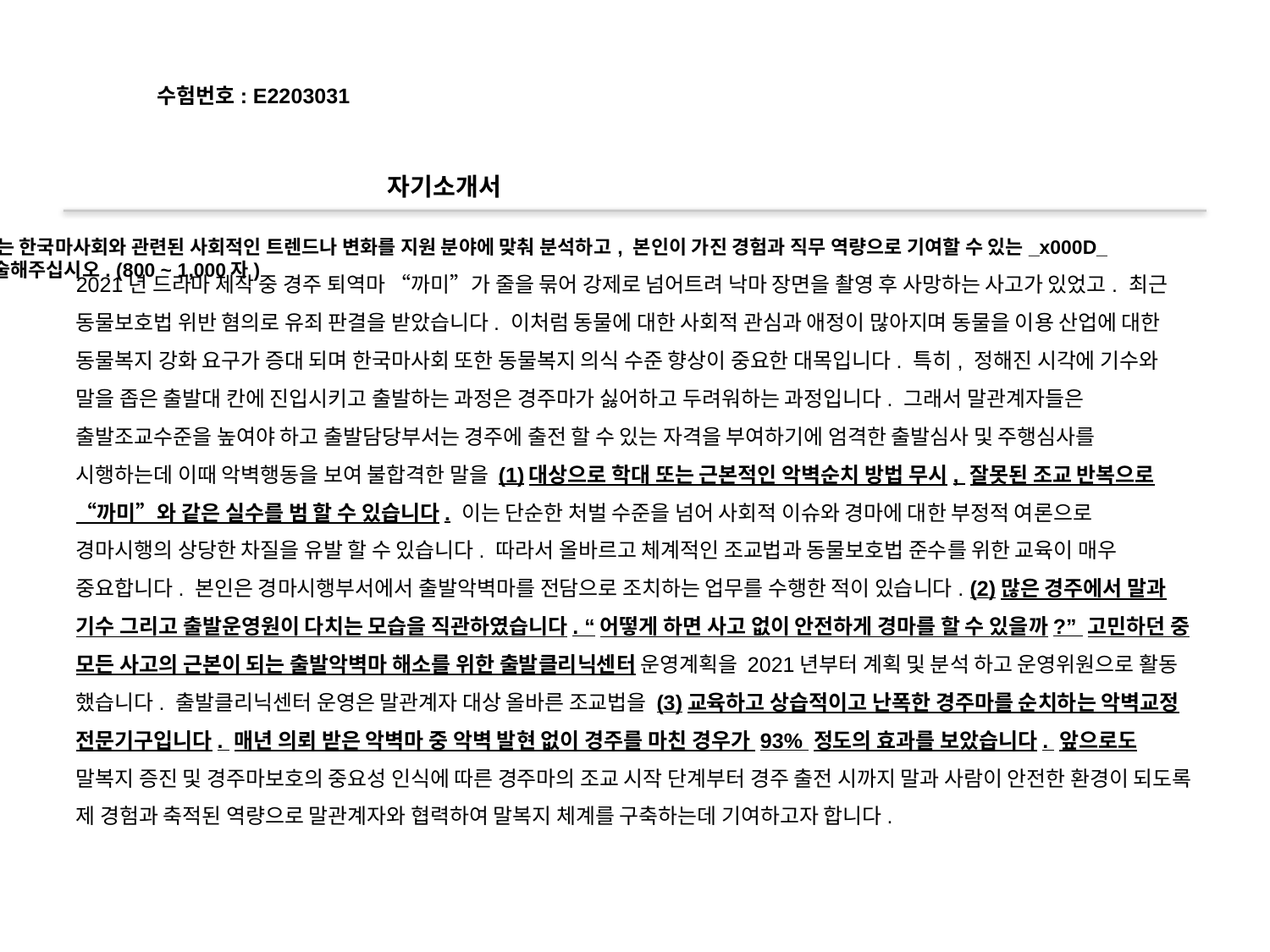

수험번호: E2203031
#

자기소개서

본인이 최근 관심을 갖고 있는 한국마사회와 관련된 사회적인 트렌드나 변화를 지원 분야에 맞춰 분석하고, 본인이 가진 경험과 직무 역량으로 기여할 수 있는_x000D_
바가 무엇인지 자세하게 기술해주십시오. (800 ~ 1,000자)

2021년 드라마 제작 중 경주 퇴역마 “까미”가 줄을 묶어 강제로 넘어트려 낙마 장면을 촬영 후 사망하는 사고가 있었고. 최근 동물보호법 위반 혐의로 유죄 판결을 받았습니다. 이처럼 동물에 대한 사회적 관심과 애정이 많아지며 동물을 이용 산업에 대한 동물복지 강화 요구가 증대 되며 한국마사회 또한 동물복지 의식 수준 향상이 중요한 대목입니다. 특히, 정해진 시각에 기수와 말을 좁은 출발대 칸에 진입시키고 출발하는 과정은 경주마가 싫어하고 두려워하는 과정입니다. 그래서 말관계자들은 출발조교수준을 높여야 하고 출발담당부서는 경주에 출전 할 수 있는 자격을 부여하기에 엄격한 출발심사 및 주행심사를 시행하는데 이때 악벽행동을 보여 불합격한 말을 (1)대상으로 학대 또는 근본적인 악벽순치 방법 무시, 잘못된 조교 반복으로 “까미”와 같은 실수를 범 할 수 있습니다. 이는 단순한 처벌 수준을 넘어 사회적 이슈와 경마에 대한 부정적 여론으로 경마시행의 상당한 차질을 유발 할 수 있습니다. 따라서 올바르고 체계적인 조교법과 동물보호법 준수를 위한 교육이 매우 중요합니다. 본인은 경마시행부서에서 출발악벽마를 전담으로 조치하는 업무를 수행한 적이 있습니다. (2)많은 경주에서 말과 기수 그리고 출발운영원이 다치는 모습을 직관하였습니다. “어떻게 하면 사고 없이 안전하게 경마를 할 수 있을까?” 고민하던 중 모든 사고의 근본이 되는 출발악벽마 해소를 위한 출발클리닉센터 운영계획을 2021년부터 계획 및 분석 하고 운영위원으로 활동 했습니다. 출발클리닉센터 운영은 말관계자 대상 올바른 조교법을 (3)교육하고 상습적이고 난폭한 경주마를 순치하는 악벽교정 전문기구입니다. 매년 의뢰 받은 악벽마 중 악벽 발현 없이 경주를 마친 경우가 93% 정도의 효과를 보았습니다. 앞으로도 말복지 증진 및 경주마보호의 중요성 인식에 따른 경주마의 조교 시작 단계부터 경주 출전 시까지 말과 사람이 안전한 환경이 되도록 제 경험과 축적된 역량으로 말관계자와 협력하여 말복지 체계를 구축하는데 기여하고자 합니다.

자기소개서 기반 면접 질문 제안

(1) 경주 중 안전을 보장하기 위한 출발악벽마 해소 방안은 무엇인가요?
(2) 출발클리닉센터 운영을 통해 얻은 주요 성과는 무엇이었나요?
(3) 경주마의 조교 시작 단계부터 어떻게 안전을 확보할 계획입니까?